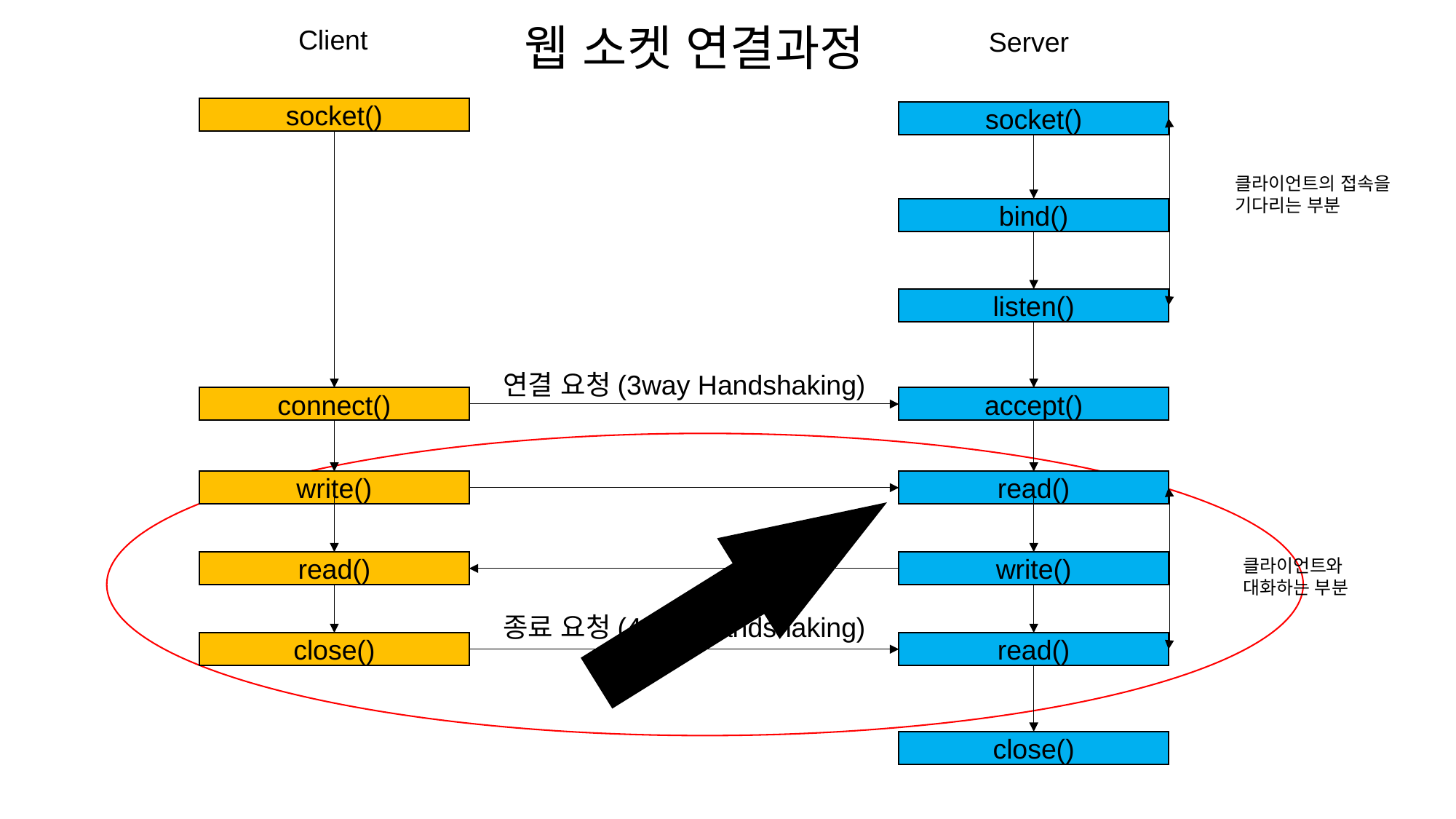

# 웹 소켓 연결과정
Client
Server
socket()
socket()
클라이언트의 접속을 기다리는 부분
bind()
listen()
연결 요청(3way Handshaking)
accept()
connect()

write()
read()

클라이언트와 대화하는 부분
write()
read()
종료 요청(4way Handshaking)
read()
close()
close()